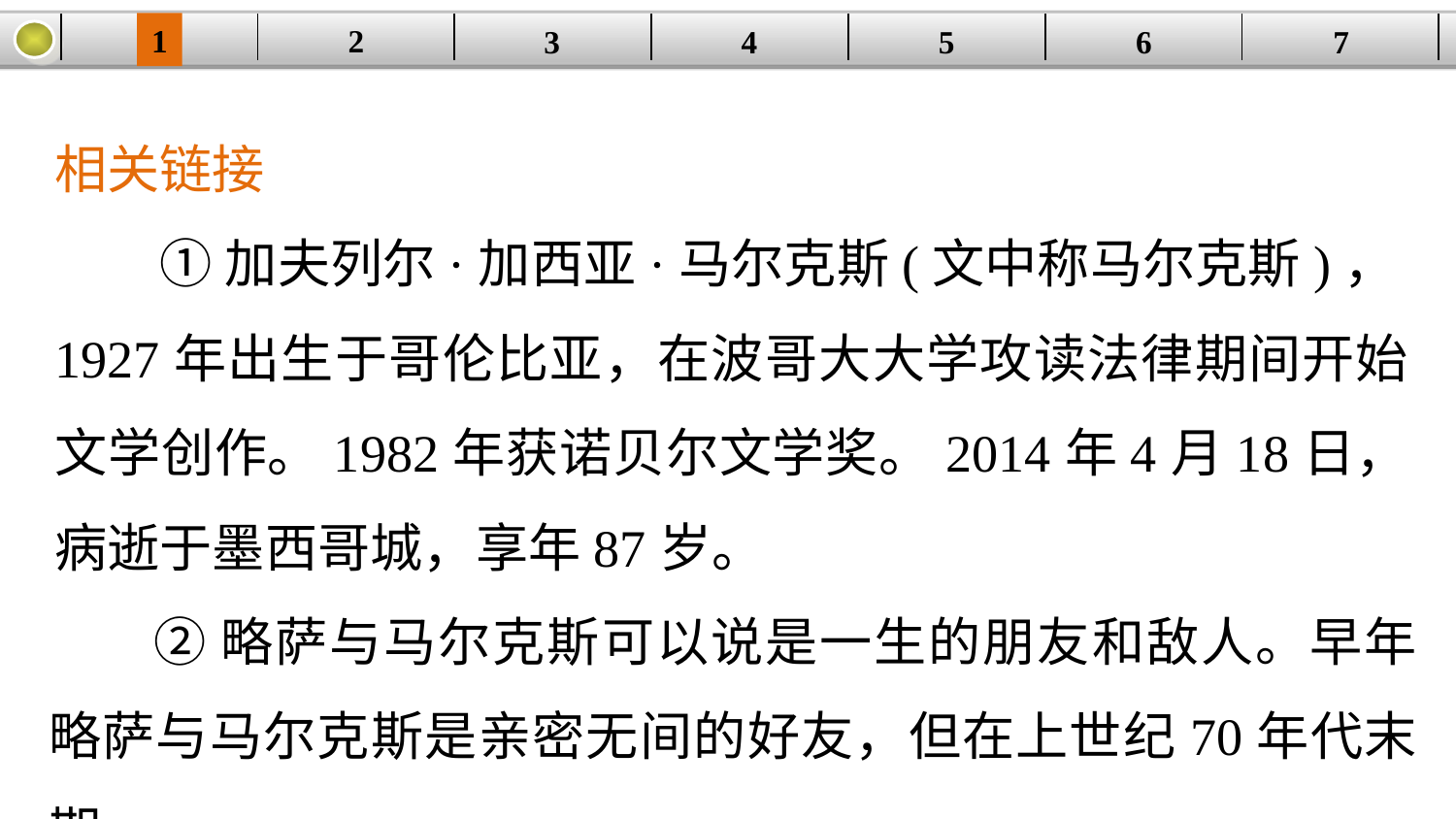

1
2
|  |  |  |  |  |  |  |
| --- | --- | --- | --- | --- | --- | --- |
3
4
5
6
7

相关链接
①加夫列尔·加西亚·马尔克斯(文中称马尔克斯)，1927年出生于哥伦比亚，在波哥大大学攻读法律期间开始文学创作。1982年获诺贝尔文学奖。2014年4月18日，病逝于墨西哥城，享年87岁。
②略萨与马尔克斯可以说是一生的朋友和敌人。早年略萨与马尔克斯是亲密无间的好友，但在上世纪70年代末期，